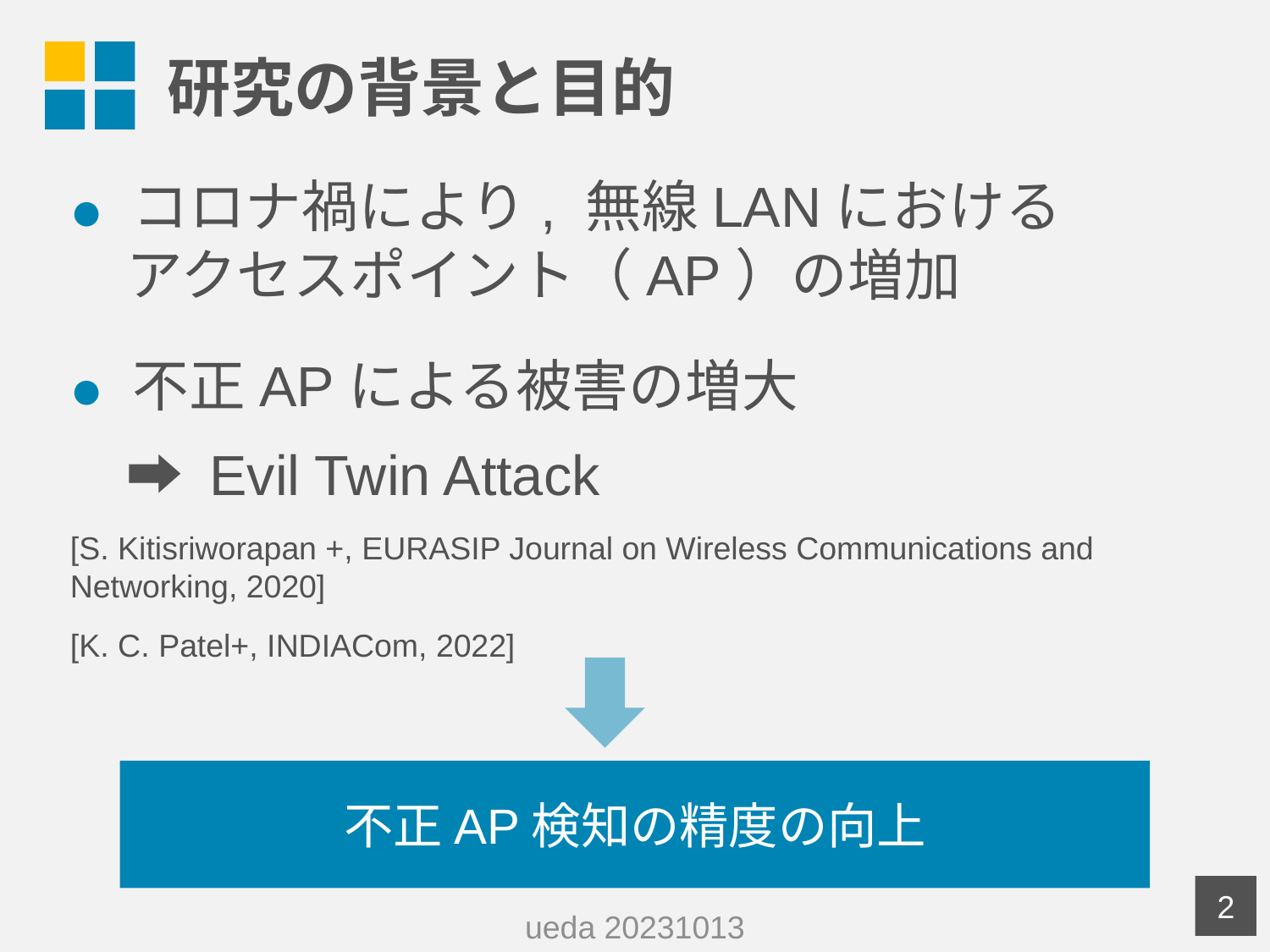

# 研究の背景と目的
コロナ禍により, 無線LANにおける
　アクセスポイント（AP）の増加

不正APによる被害の増大
　➡ Evil Twin Attack
[S. Kitisriworapan +, EURASIP Journal on Wireless Communications and Networking, 2020]
[K. C. Patel+, INDIACom, 2022]

不正AP検知の精度の向上
2
ueda 20231013